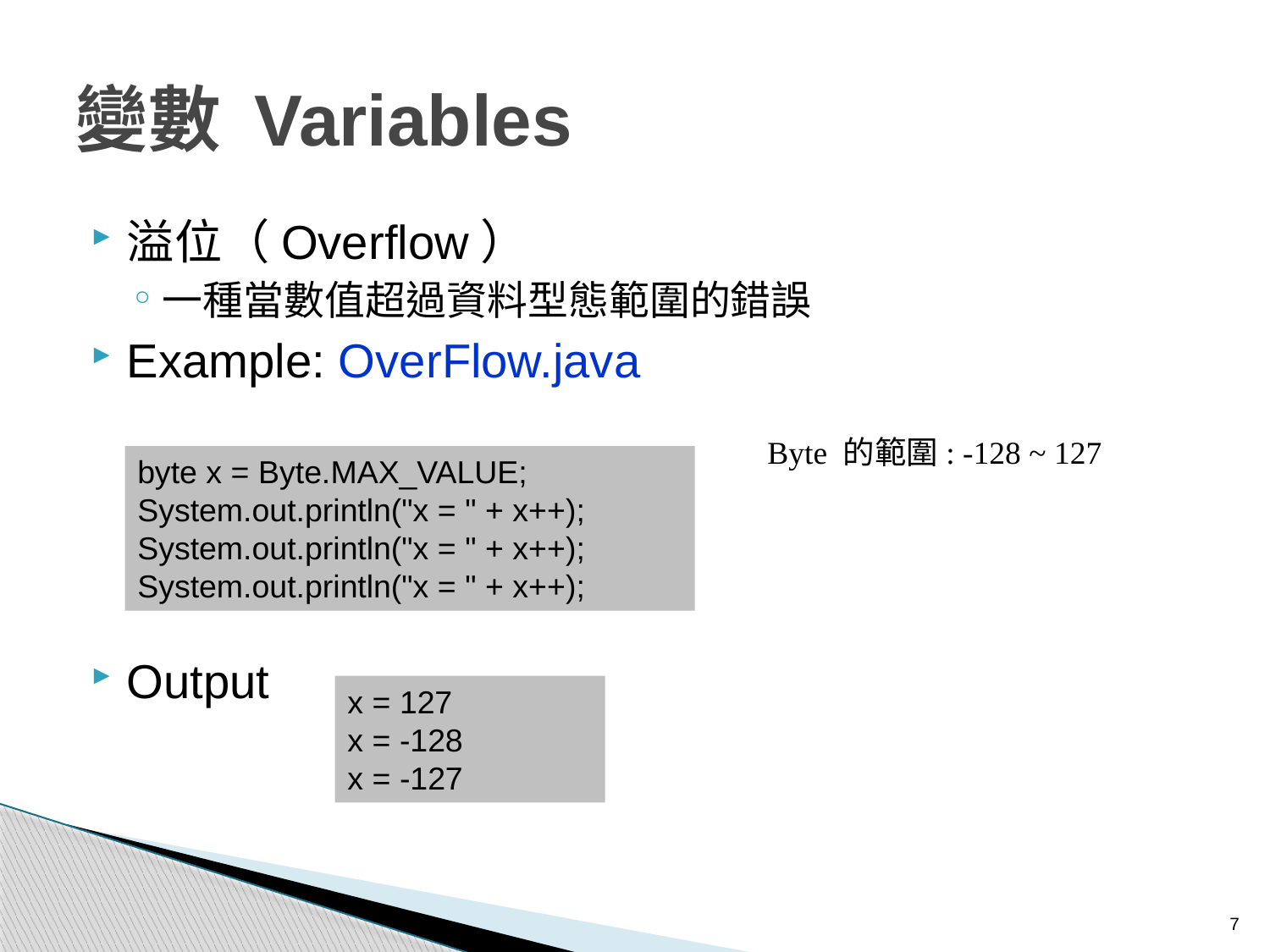

# 變數 Variables
溢位（Overflow）
一種當數值超過資料型態範圍的錯誤
Example: OverFlow.java

Output

Byte 的範圍: -128 ~ 127
byte x = Byte.MAX_VALUE;
System.out.println("x = " + x++);
System.out.println("x = " + x++);
System.out.println("x = " + x++);
x = 127
x = -128
x = -127
7